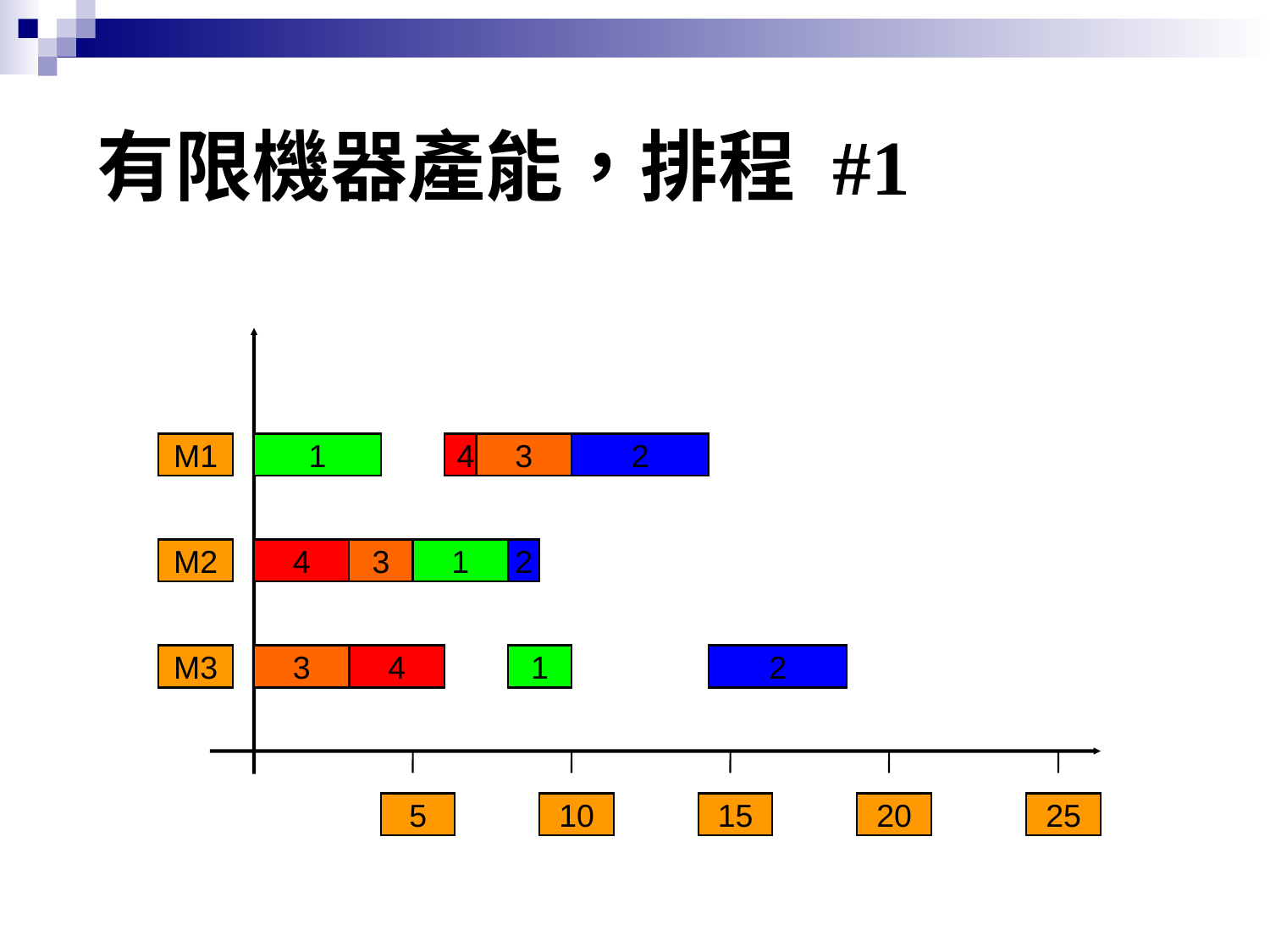

# 有限機器產能，排程 #1

M1
1
4
3
2
M2
4
3
1
2
M3
3
4
1
2

5
10
15
20
25